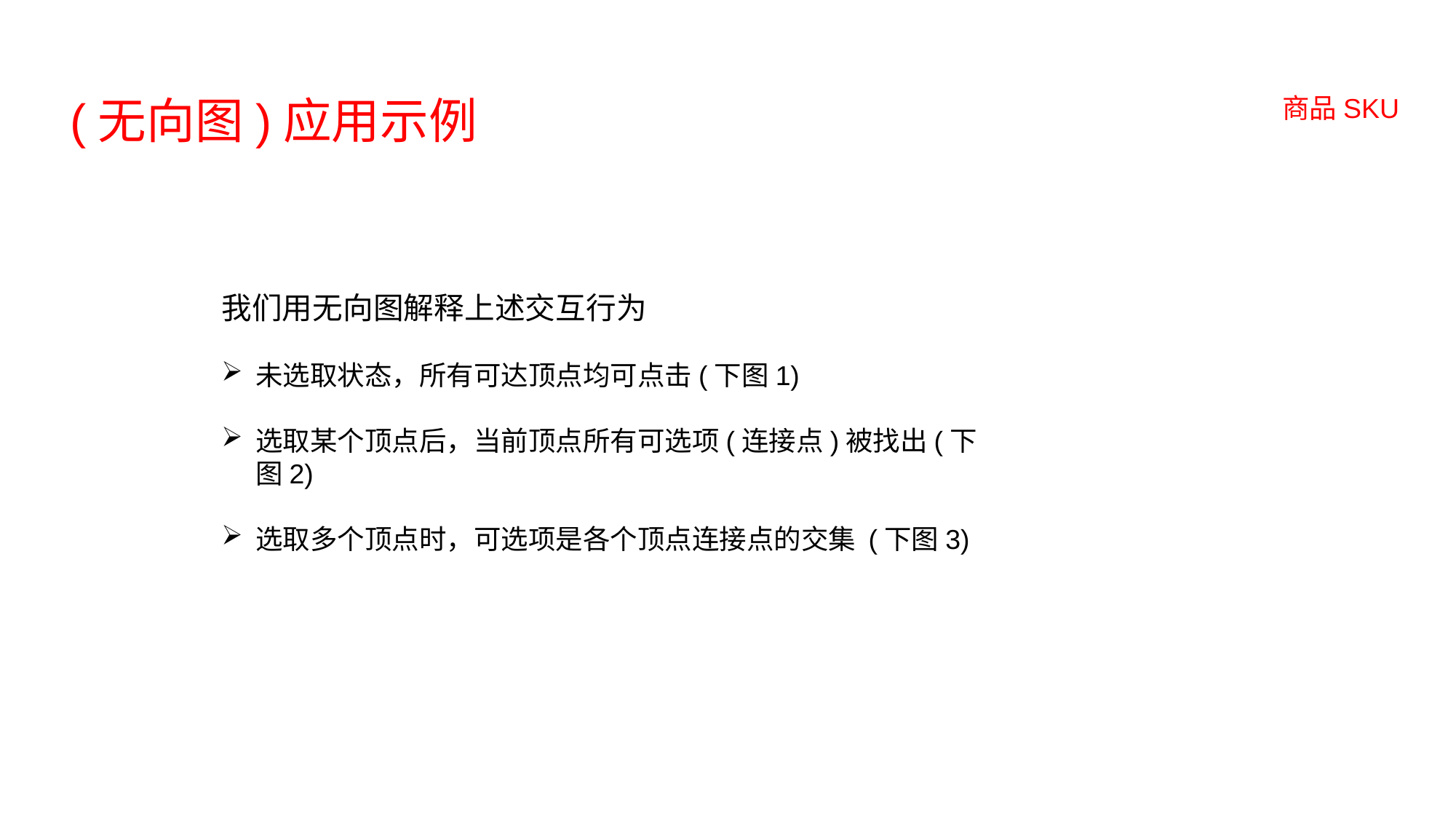

# (无向图)应用示例
商品SKU
我们用无向图解释上述交互行为
未选取状态，所有可达顶点均可点击(下图1)

选取某个顶点后，当前顶点所有可选项(连接点)被找出(下图2)

选取多个顶点时，可选项是各个顶点连接点的交集 (下图3)